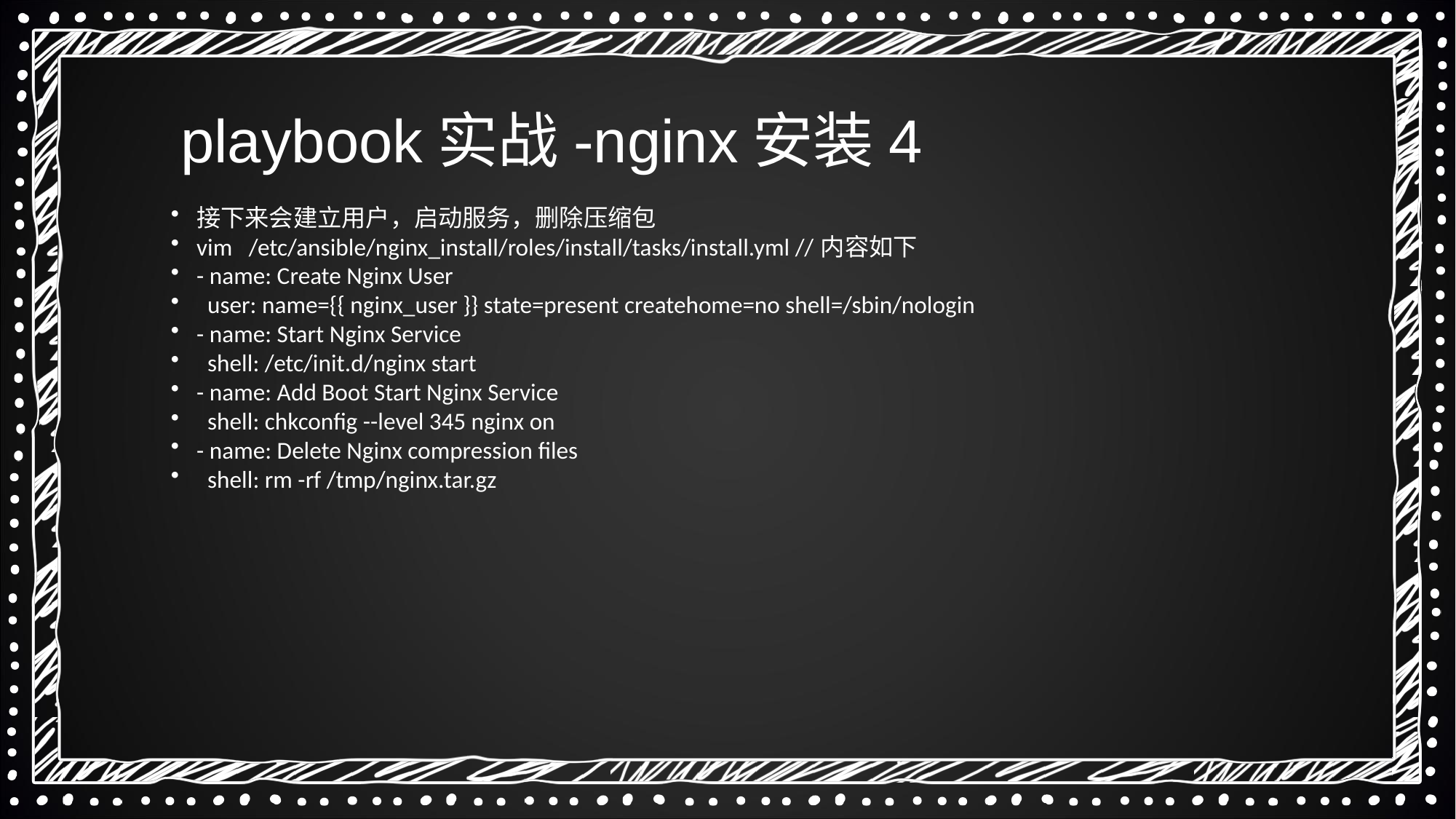

playbook实战-nginx安装4
接下来会建立用户，启动服务，删除压缩包
vim   /etc/ansible/nginx_install/roles/install/tasks/install.yml //内容如下
- name: Create Nginx User
  user: name={{ nginx_user }} state=present createhome=no shell=/sbin/nologin
- name: Start Nginx Service
  shell: /etc/init.d/nginx start
- name: Add Boot Start Nginx Service
  shell: chkconfig --level 345 nginx on
- name: Delete Nginx compression files
  shell: rm -rf /tmp/nginx.tar.gz